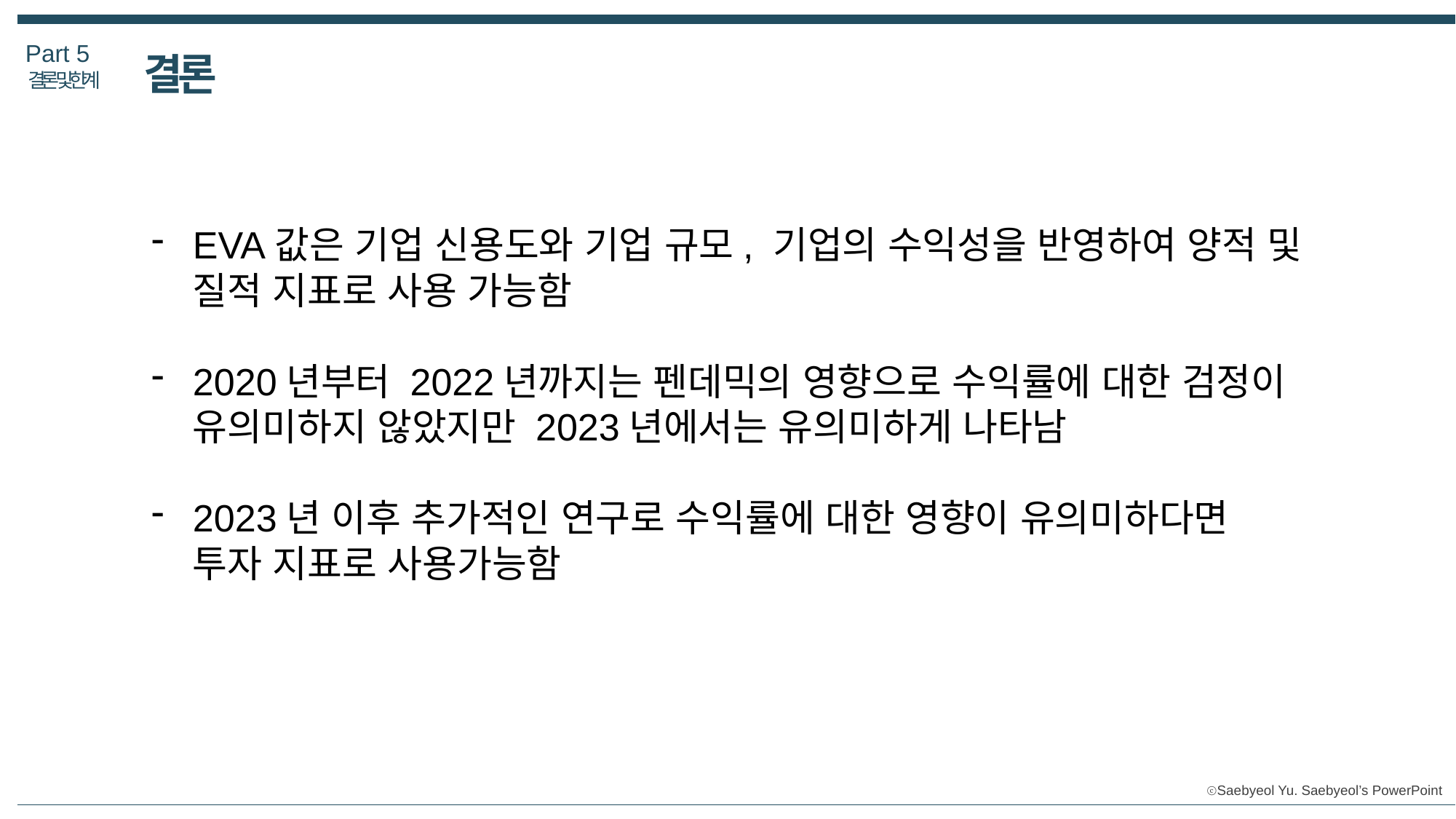

Part 5
결론
결론 및한계
EVA값은 기업 신용도와 기업 규모, 기업의 수익성을 반영하여 양적 및 질적 지표로 사용 가능함

2020년부터 2022년까지는 펜데믹의 영향으로 수익률에 대한 검정이 유의미하지 않았지만 2023년에서는 유의미하게 나타남

2023년 이후 추가적인 연구로 수익률에 대한 영향이 유의미하다면 투자 지표로 사용가능함